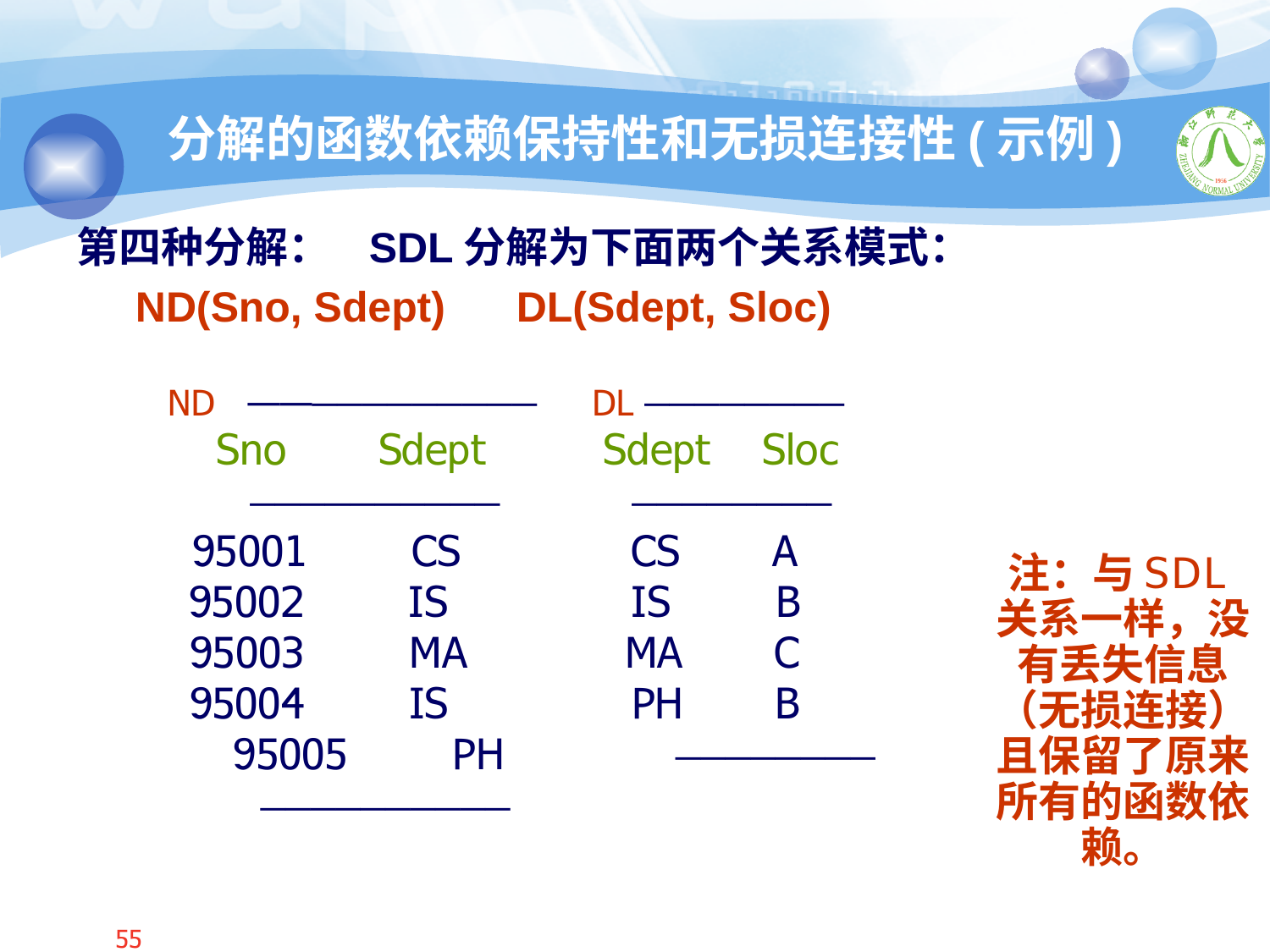

# 分解的函数依赖保持性和无损连接性(示例)
第四种分解：   SDL分解为下面两个关系模式：
     ND(Sno, Sdept)      DL(Sdept, Sloc)
  ND   ——─────────     DL ────────
          Sno       Sdept         Sdept    Sloc
       ──────────            ────────
       95001        CS             CS       A
       95002        IS              IS        B
       95003        MA            MA       C
       95004        IS              PH       B
         95005        PH             ────────
                 ──────────
注：与SDL关系一样，没有丢失信息（无损连接）且保留了原来所有的函数依赖。
55